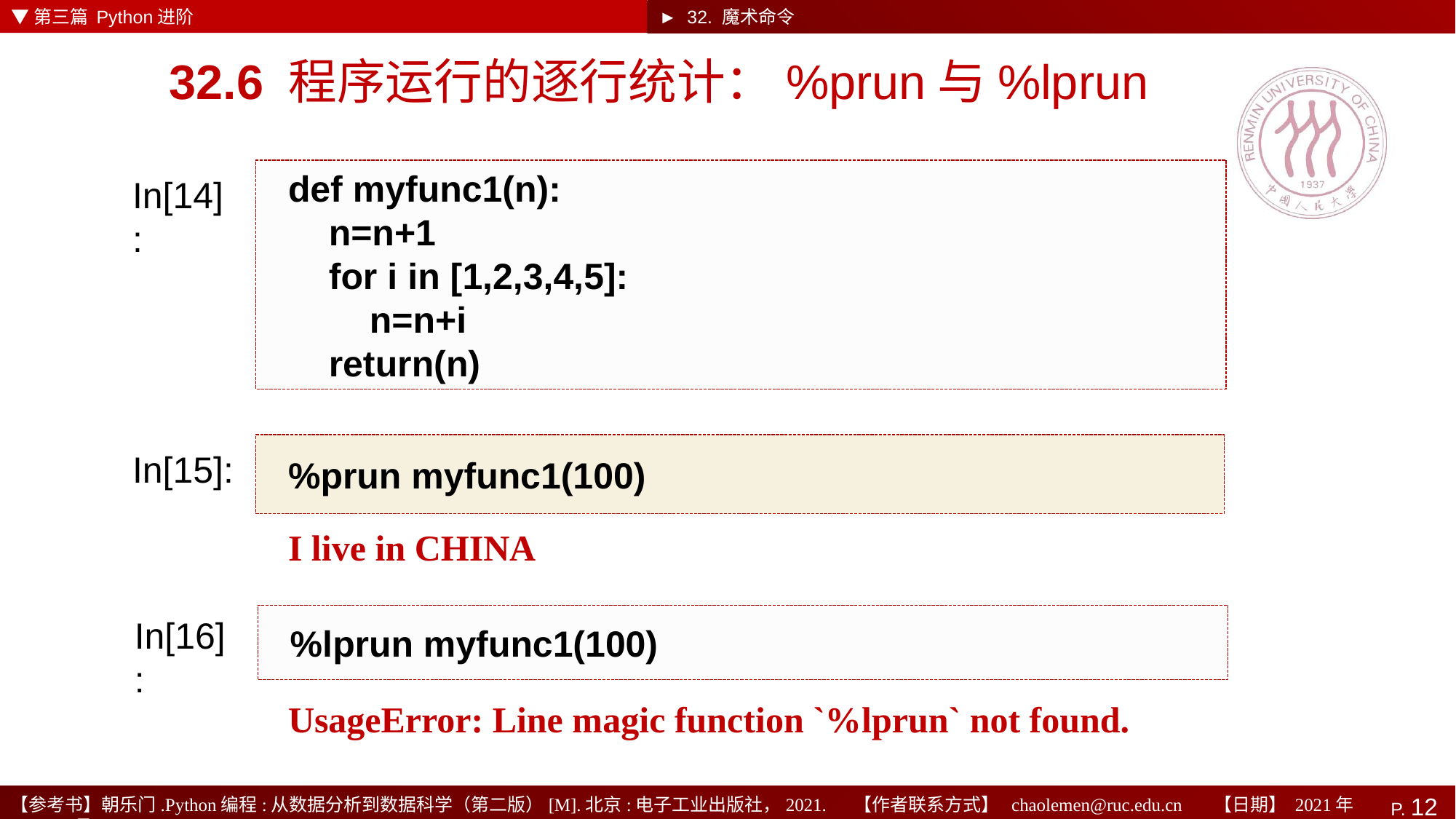

▼第三篇 Python进阶
►  32. 魔术命令
# 32.6 程序运行的逐行统计：%prun与%lprun
def myfunc1(n):
    n=n+1
    for i in [1,2,3,4,5]:
        n=n+i
    return(n)
In[14]:
%prun myfunc1(100)
In[15]:

I live in CHINA
%lprun myfunc1(100)
In[16]:

UsageError: Line magic function `%lprun` not found.